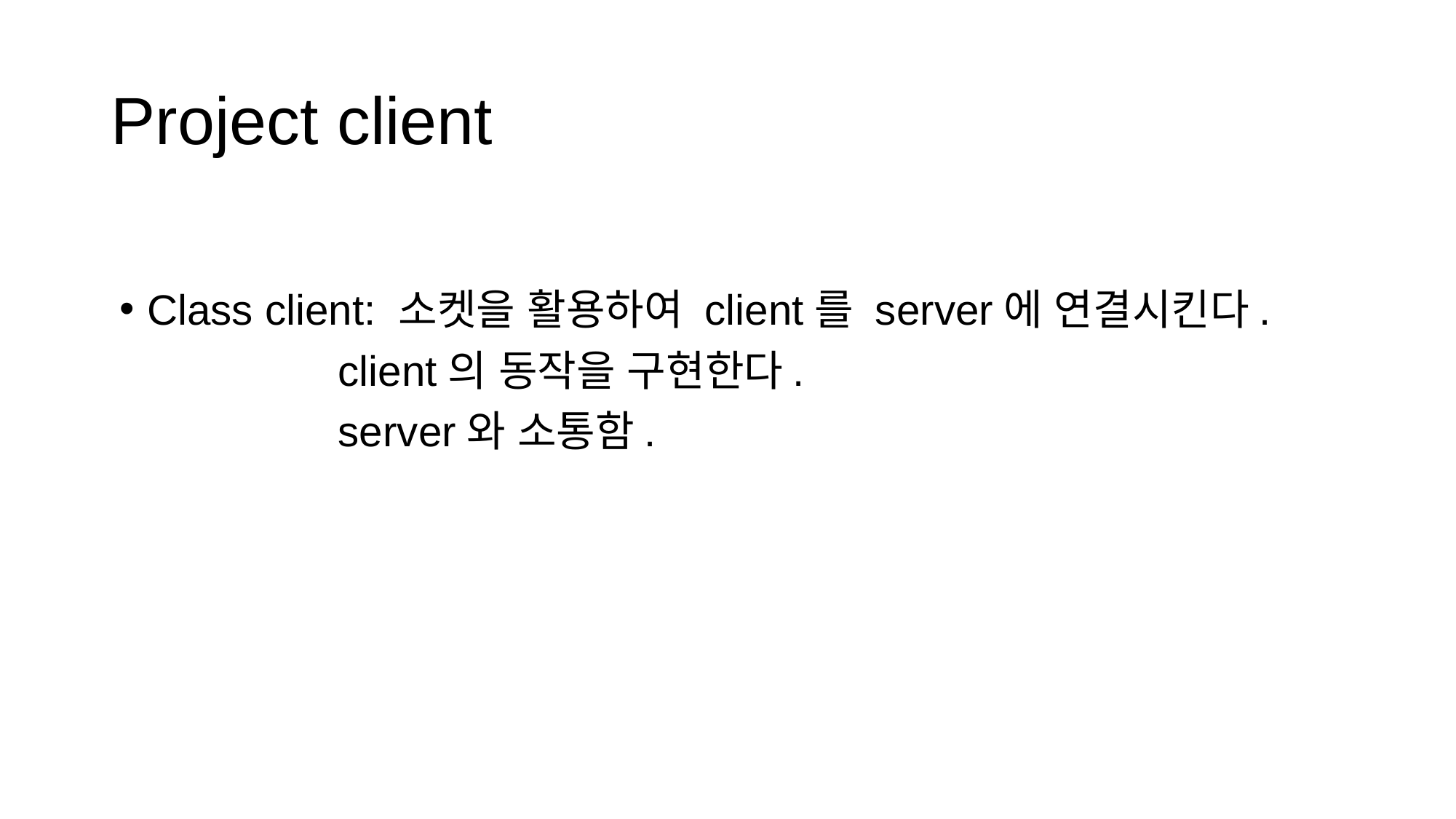

# Project client
Class client: 소켓을 활용하여 client를 server에 연결시킨다.
		client의 동작을 구현한다.
		server와 소통함.